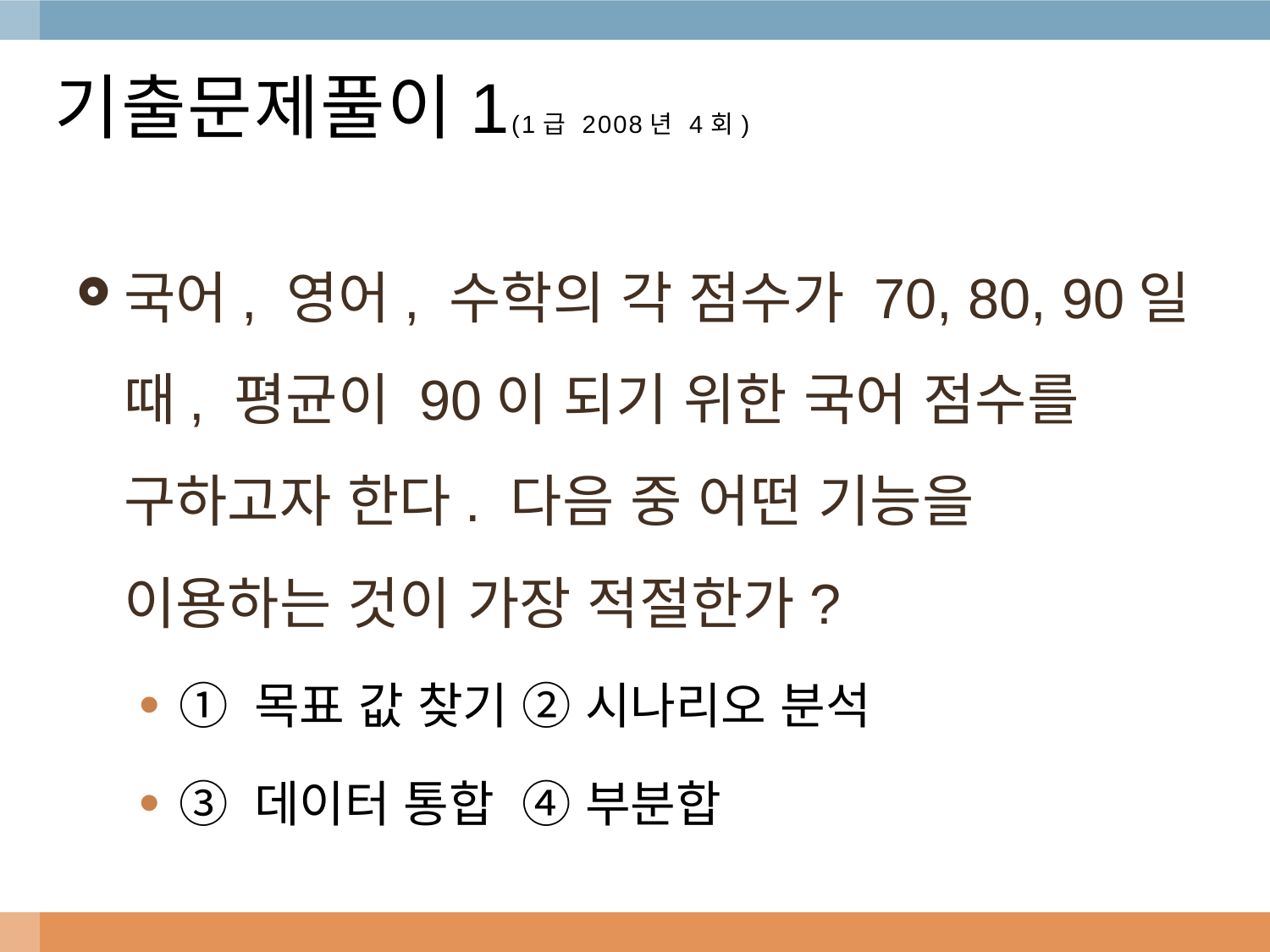

# 기출문제풀이1(1급 2008년 4회)
국어, 영어, 수학의 각 점수가 70, 80, 90일 때, 평균이 90이 되기 위한 국어 점수를 구하고자 한다. 다음 중 어떤 기능을 이용하는 것이 가장 적절한가?
① 목표 값 찾기 ② 시나리오 분석
③ 데이터 통합  ④ 부분합